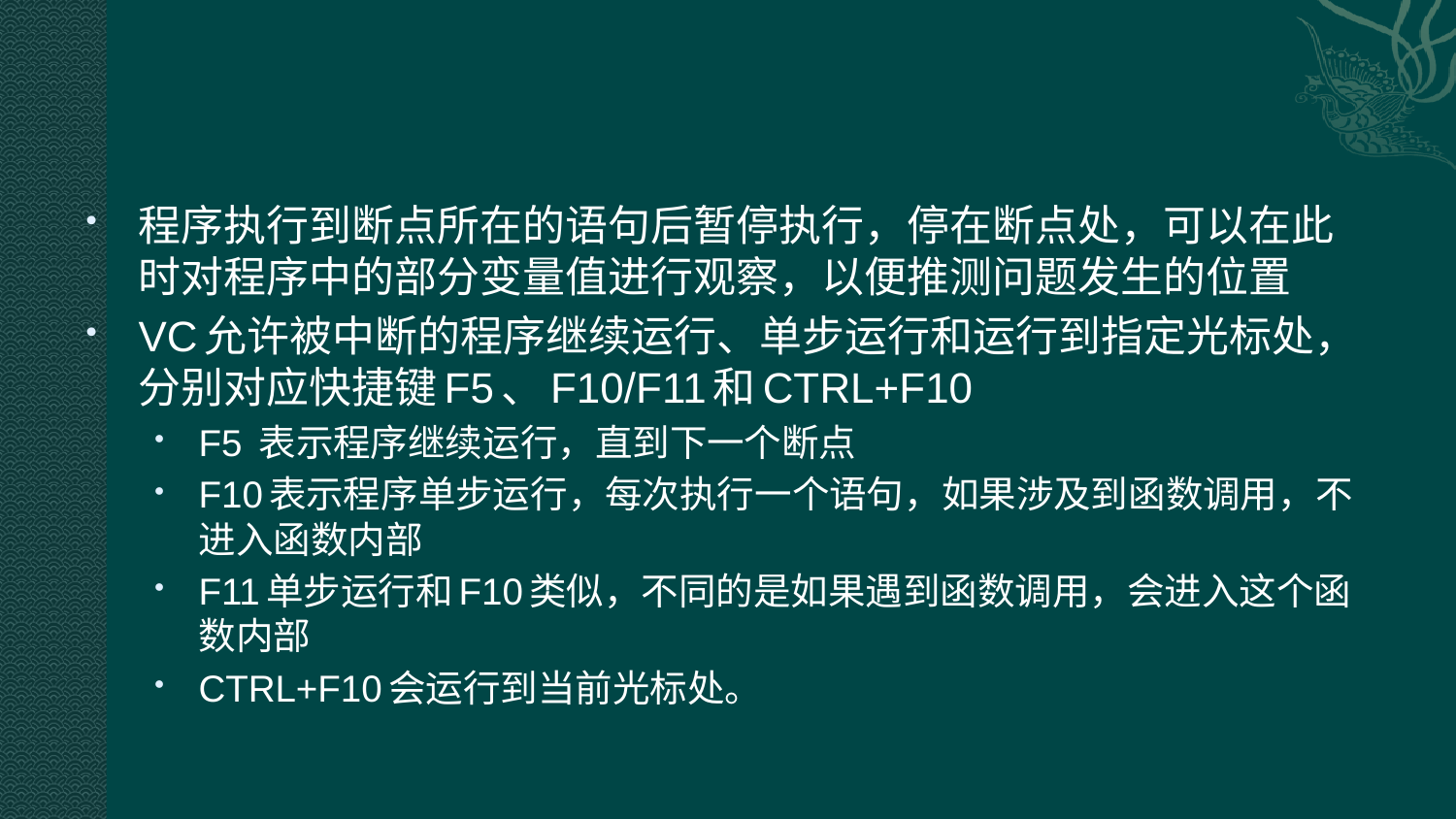

#
程序执行到断点所在的语句后暂停执行，停在断点处，可以在此时对程序中的部分变量值进行观察，以便推测问题发生的位置
VC允许被中断的程序继续运行、单步运行和运行到指定光标处，分别对应快捷键F5、F10/F11和CTRL+F10
F5 表示程序继续运行，直到下一个断点
F10表示程序单步运行，每次执行一个语句，如果涉及到函数调用，不进入函数内部
F11单步运行和F10类似，不同的是如果遇到函数调用，会进入这个函数内部
CTRL+F10会运行到当前光标处。